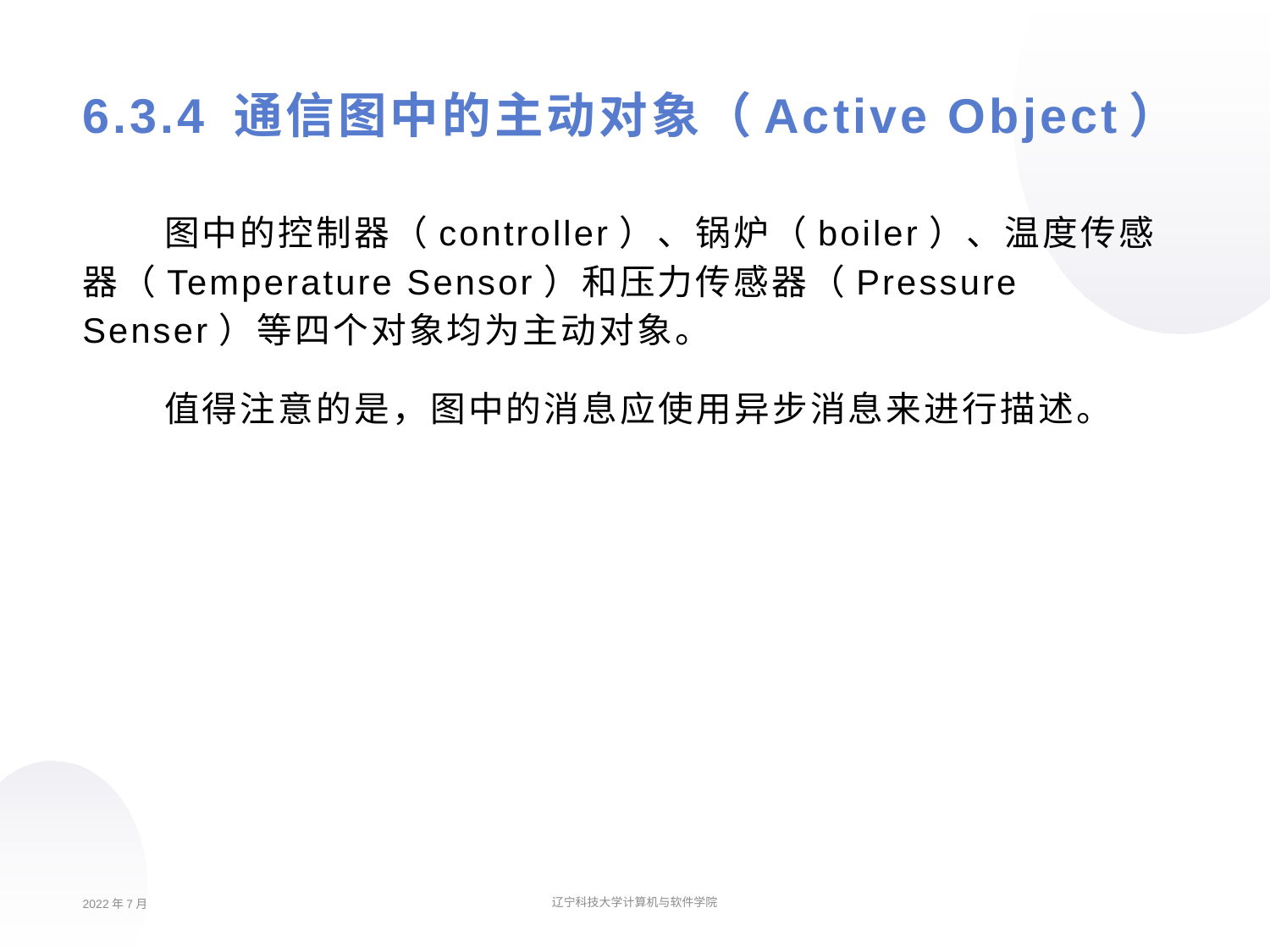

# 6.3.4 通信图中的主动对象（Active Object）
图中的控制器（controller）、锅炉（boiler）、温度传感器（Temperature Sensor）和压力传感器（Pressure Senser）等四个对象均为主动对象。
值得注意的是，图中的消息应使用异步消息来进行描述。

2022年7月
43
辽宁科技大学计算机与软件学院